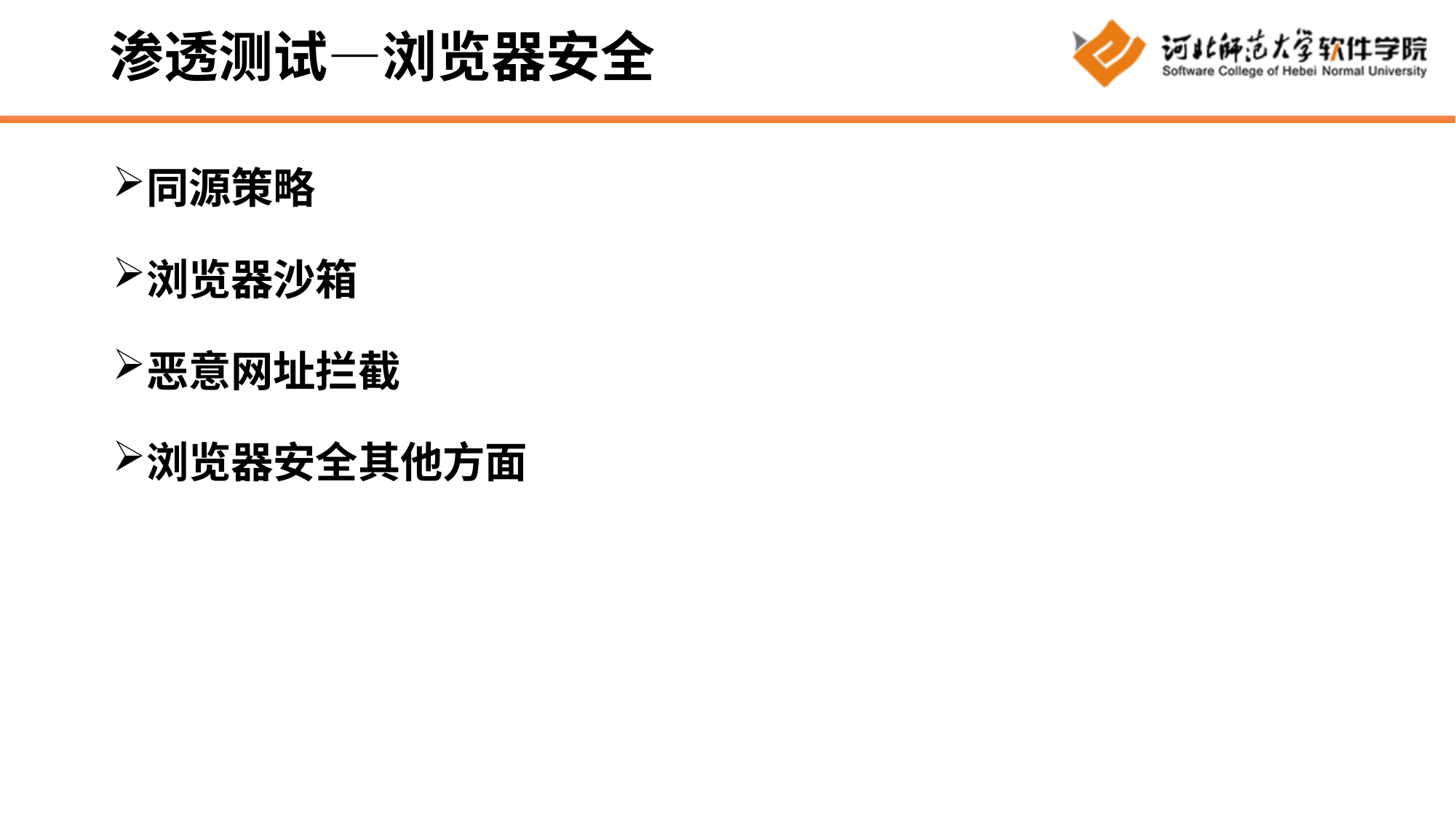

# 渗透测试—浏览器安全
同源策略
浏览器沙箱
恶意网址拦截
浏览器安全其他方面